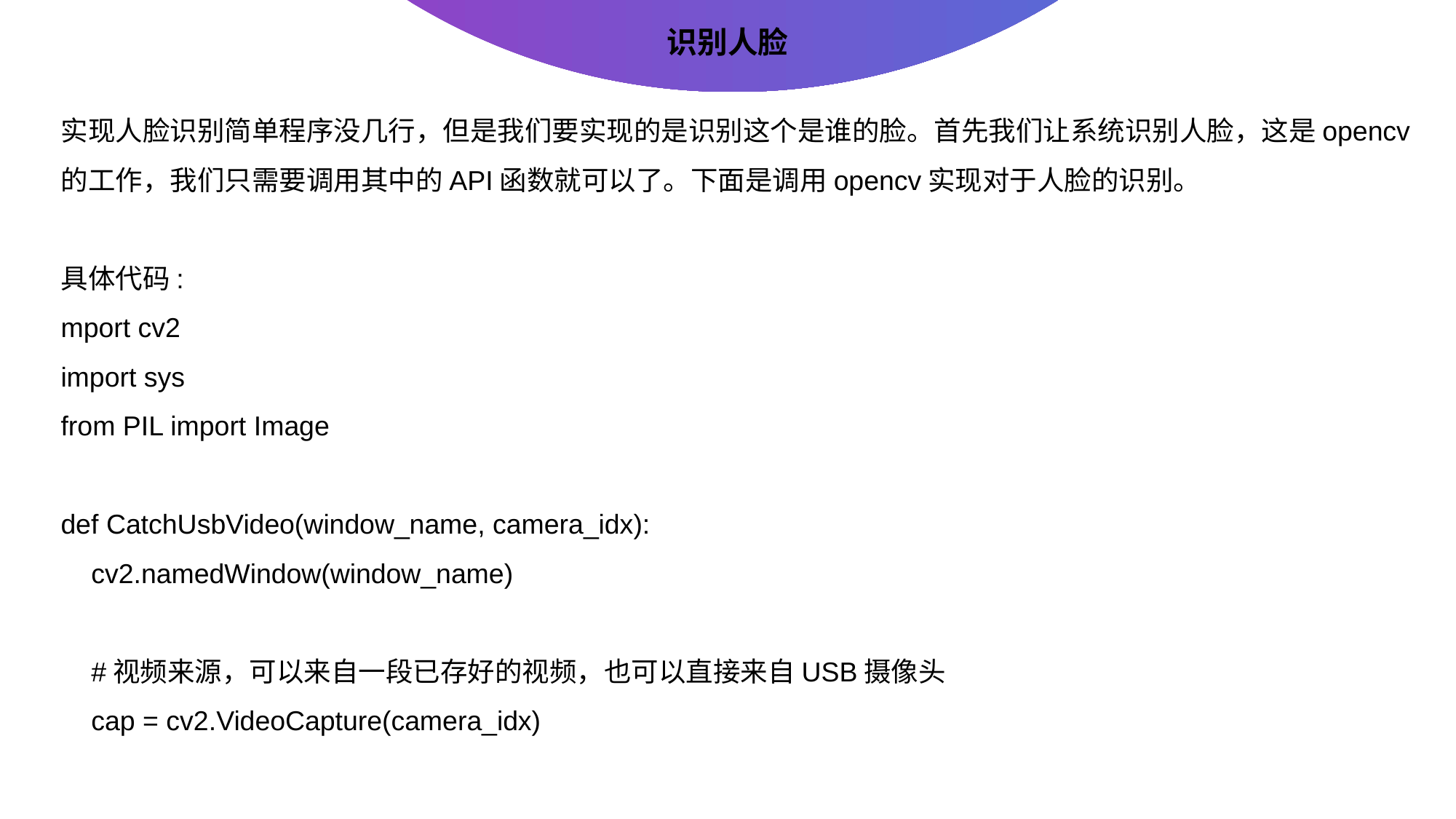

识别人脸

实现人脸识别简单程序没几行，但是我们要实现的是识别这个是谁的脸。首先我们让系统识别人脸，这是opencv的工作，我们只需要调用其中的API函数就可以了。下面是调用opencv实现对于人脸的识别。

具体代码:
mport cv2
import sys
from PIL import Image

def CatchUsbVideo(window_name, camera_idx):
    cv2.namedWindow(window_name)

    #视频来源，可以来自一段已存好的视频，也可以直接来自USB摄像头
    cap = cv2.VideoCapture(camera_idx)